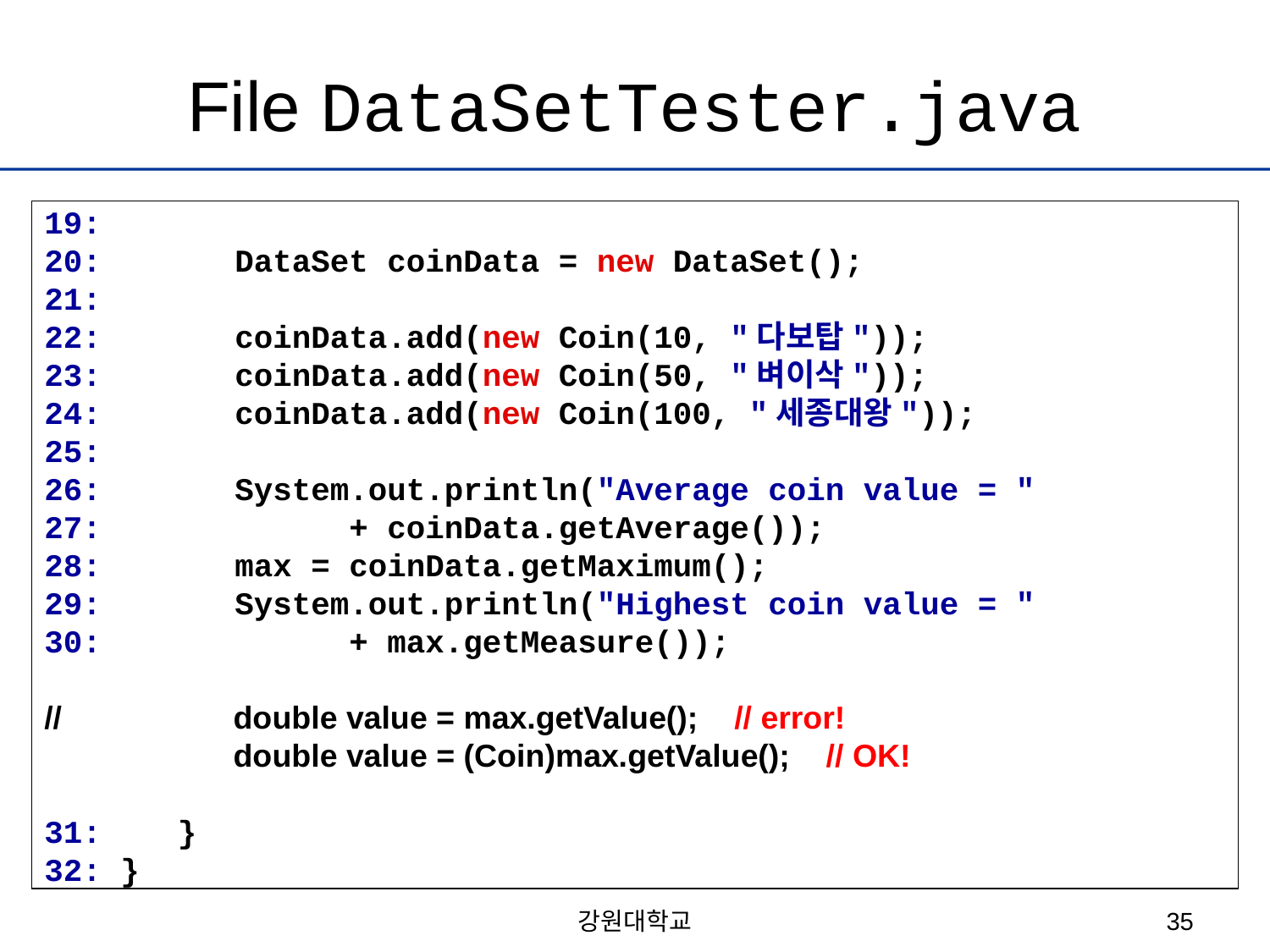

# File DataSetTester.java

19:
20:       DataSet coinData = new DataSet();
21:
22:       coinData.add(new Coin(10, "다보탑"));
23:       coinData.add(new Coin(50, "벼이삭"));
24:       coinData.add(new Coin(100, "세종대왕"));
25:
26:       System.out.println("Average coin value = "
27:             + coinData.getAverage());
28:       max = coinData.getMaximum();
29:       System.out.println("Highest coin value = "
30:             + max.getMeasure());

//	       double value = max.getValue();    // error!
 	       double value = (Coin)max.getValue();    // OK!
31:    }
32: }
강원대학교
35